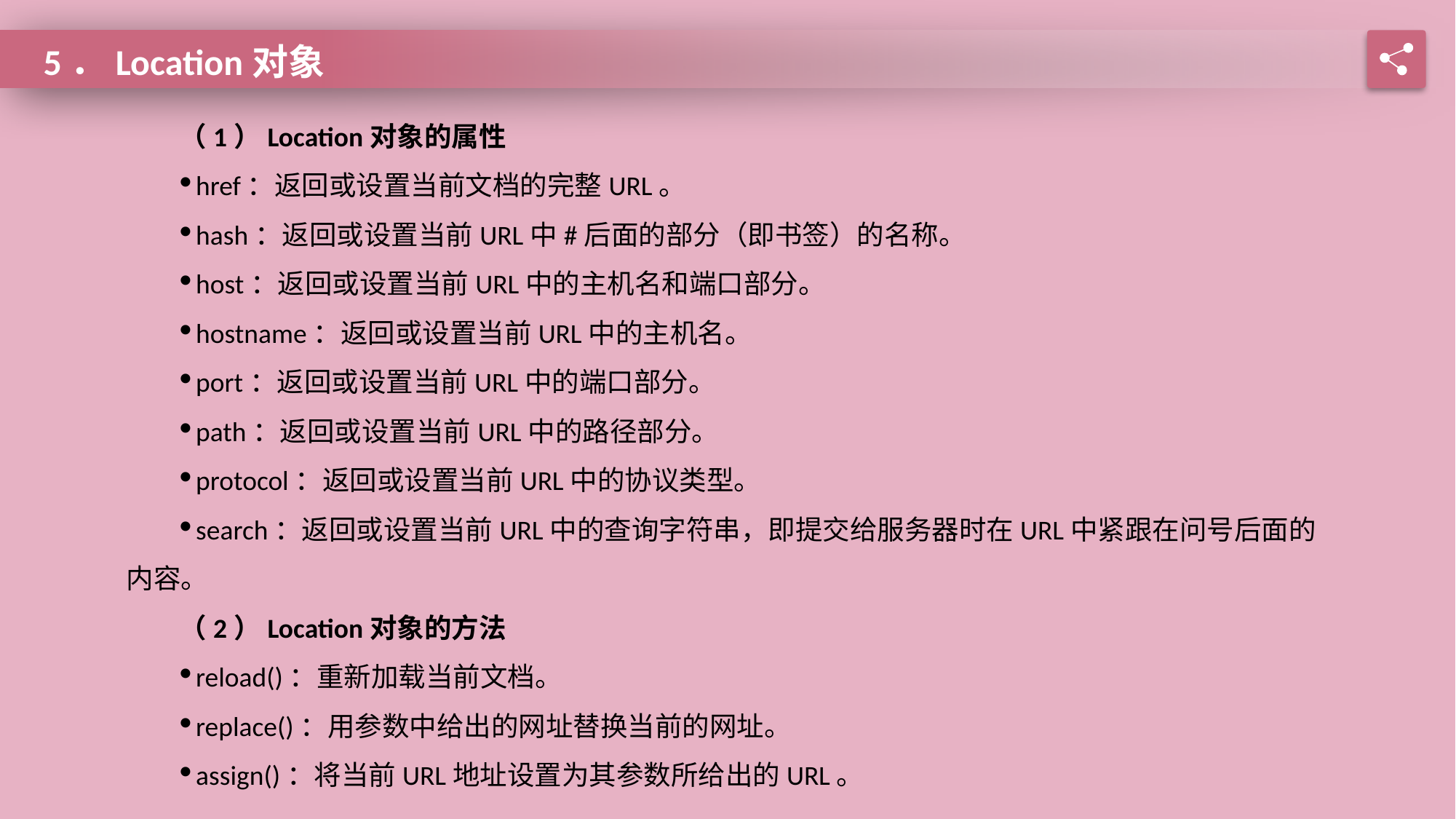

5．Location对象
（1）Location对象的属性
href：返回或设置当前文档的完整URL。
hash：返回或设置当前URL中#后面的部分（即书签）的名称。
host：返回或设置当前URL中的主机名和端口部分。
hostname：返回或设置当前URL中的主机名。
port：返回或设置当前URL中的端口部分。
path：返回或设置当前URL中的路径部分。
protocol：返回或设置当前URL中的协议类型。
search：返回或设置当前URL中的查询字符串，即提交给服务器时在URL中紧跟在问号后面的内容。
（2）Location对象的方法
reload()：重新加载当前文档。
replace()：用参数中给出的网址替换当前的网址。
assign()：将当前URL地址设置为其参数所给出的URL。